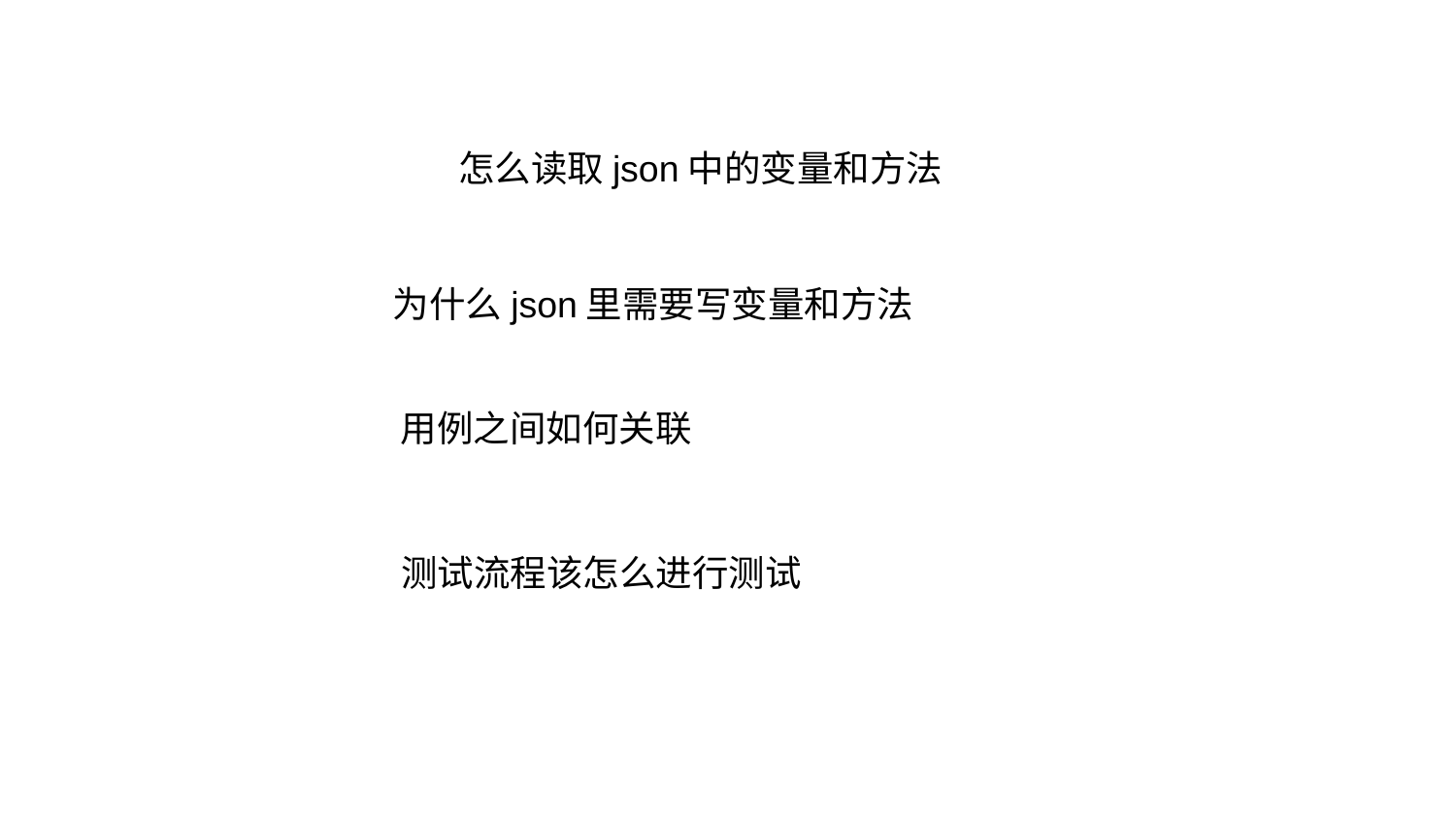

怎么读取json中的变量和方法
为什么json里需要写变量和方法
用例之间如何关联
测试流程该怎么进行测试